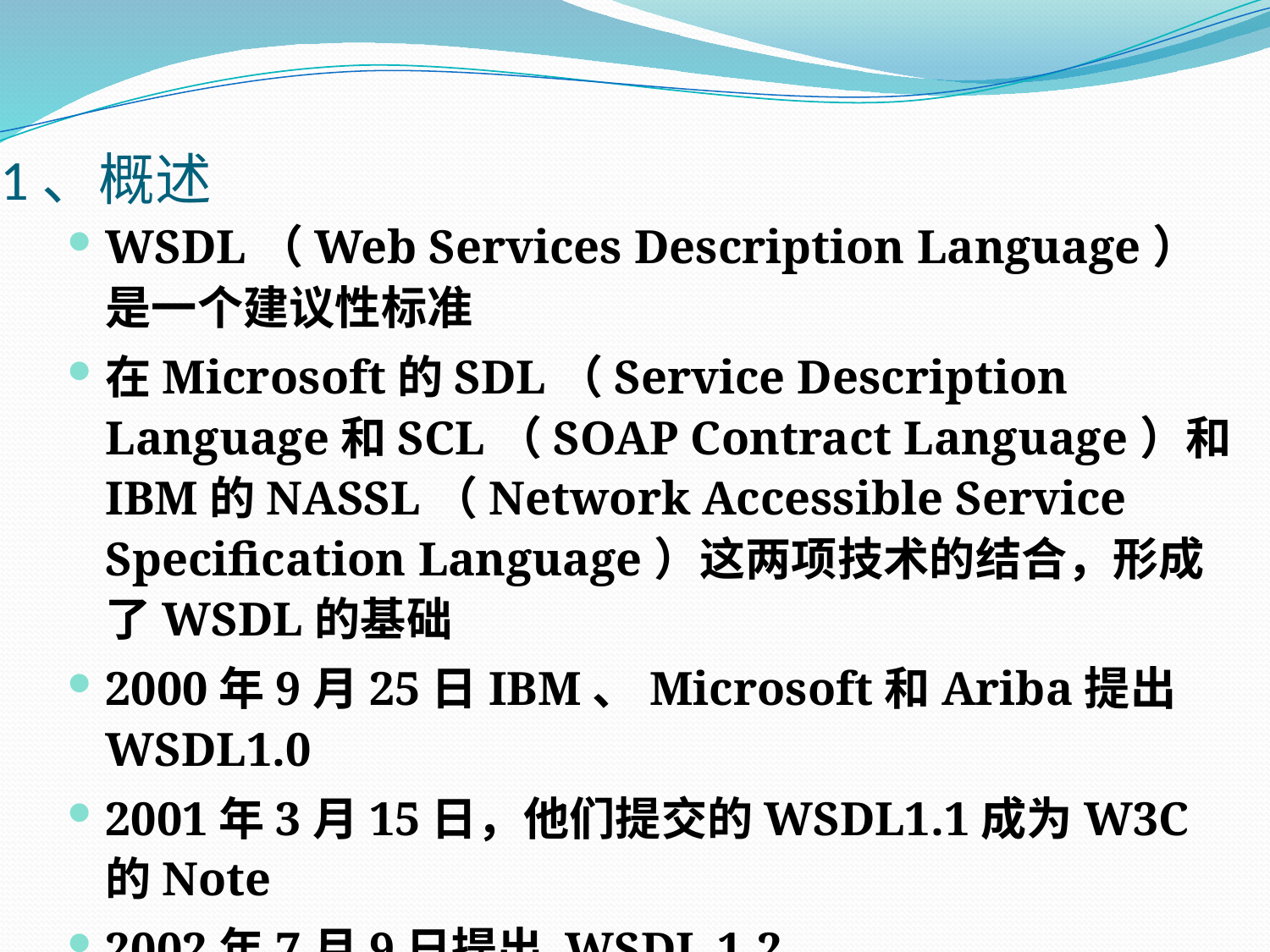

# 1、概述
WSDL（Web Services Description Language）是一个建议性标准
在Microsoft的SDL（Service Description Language和SCL（SOAP Contract Language）和IBM的NASSL（Network Accessible Service Specification Language）这两项技术的结合，形成了WSDL的基础
2000年9月25日IBM、Microsoft和Ariba提出WSDL1.0
2001年3月15日，他们提交的WSDL1.1成为W3C的Note
2002年7月9日提出 WSDL 1.2
2003年11月10日提出 WSDL 2.0